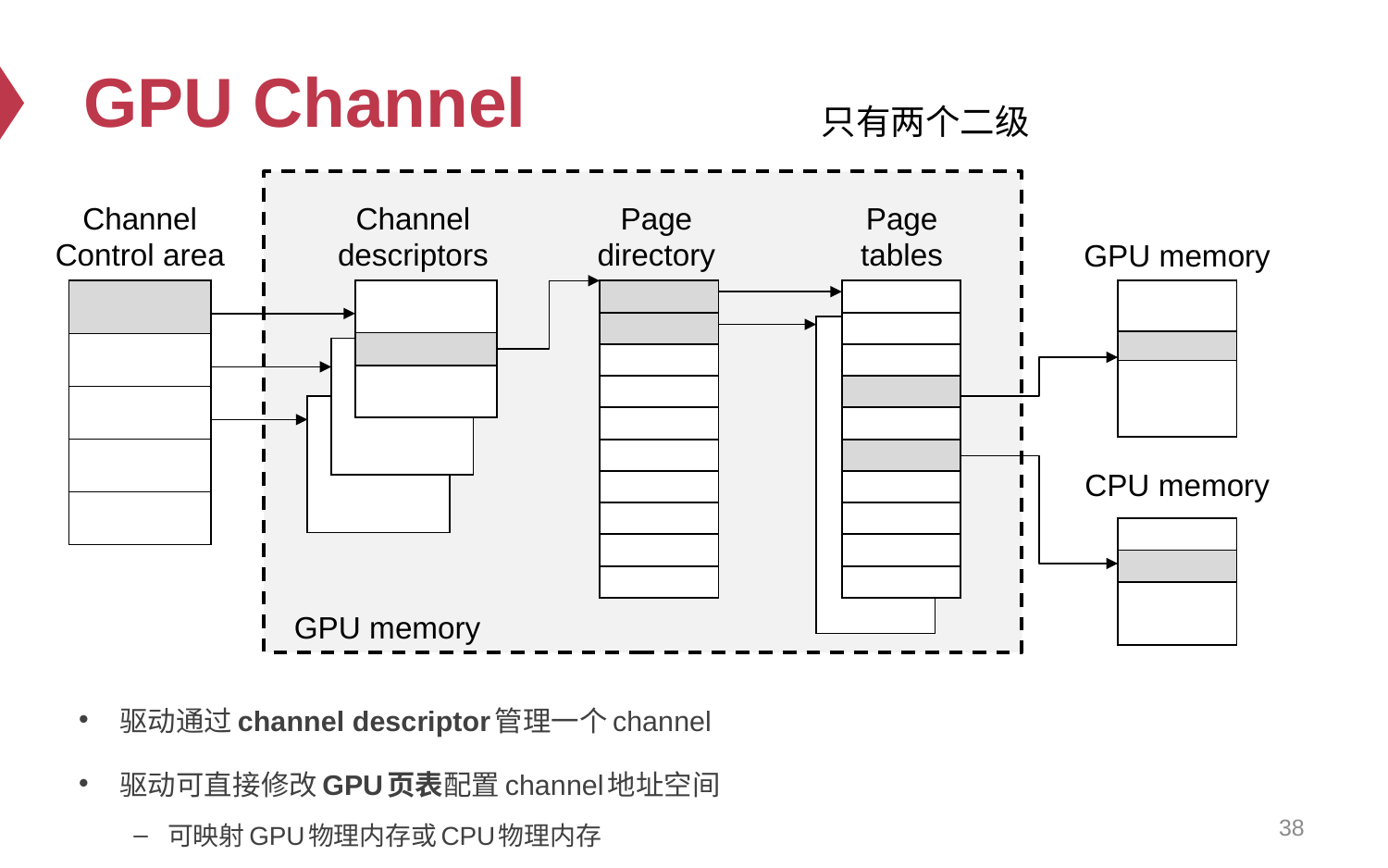

# GPU Channel
只有两个二级

Channel
Control area
Channel
descriptors
Page
directory
Page
tables
GPU memory
|  |
| --- |
|  |
|  |
|  |
|  |
|  |
| --- |
|  |
|  |
|  |
| --- |
|  |
|  |
|  |
|  |
|  |
|  |
|  |
|  |
|  |
|  |
| --- |
|  |
|  |
|  |
|  |
|  |
|  |
|  |
|  |
|  |
|  |
| --- |
|  |
|  |
|  |
| --- |
|  |
| --- |
|  |
| --- |
CPU memory
|  |
| --- |
|  |
|  |
GPU memory
驱动通过channel descriptor管理一个channel
驱动可直接修改GPU页表配置channel地址空间
可映射GPU物理内存或CPU物理内存
38